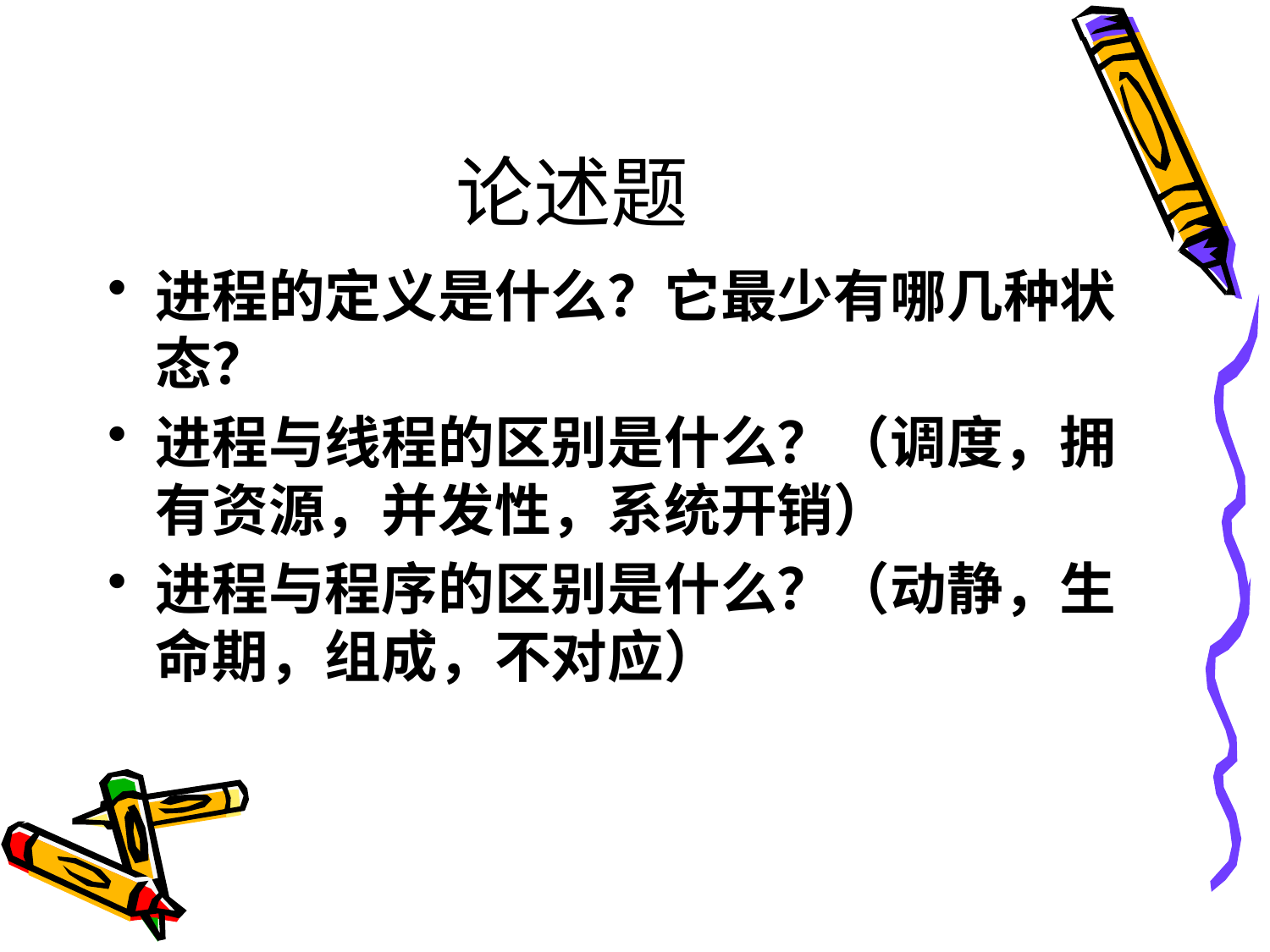

# 论述题
进程的定义是什么？它最少有哪几种状态？
进程与线程的区别是什么？（调度，拥有资源，并发性，系统开销）
进程与程序的区别是什么？（动静，生命期，组成，不对应）